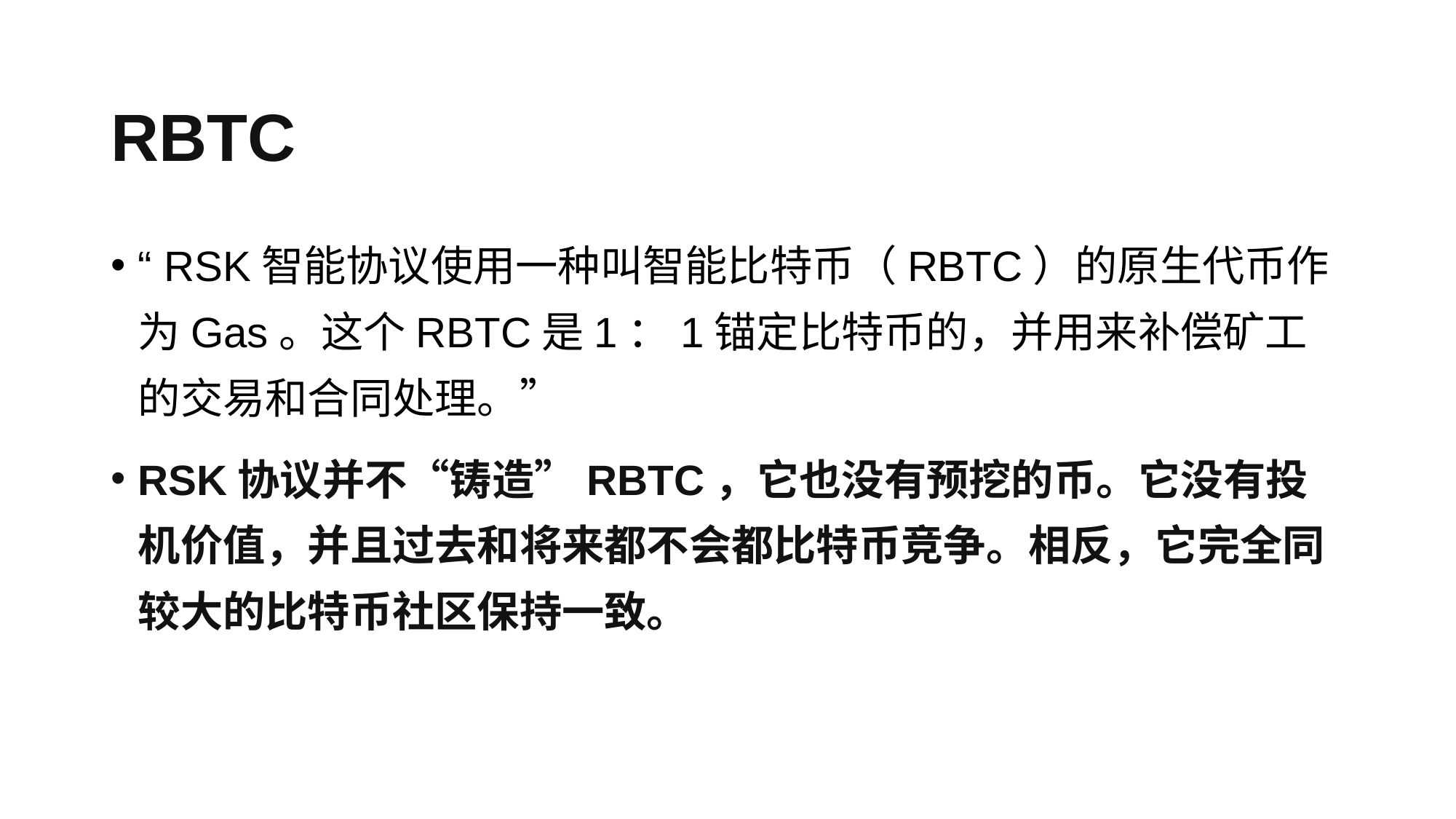

# RBTC
“ RSK智能协议使用一种叫智能比特币（RBTC）的原生代币作为Gas。这个RBTC是1：1锚定比特币的，并用来补偿矿工的交易和合同处理。”
RSK协议并不“铸造”RBTC，它也没有预挖的币。它没有投机价值，并且过去和将来都不会都比特币竞争。相反，它完全同较大的比特币社区保持一致。